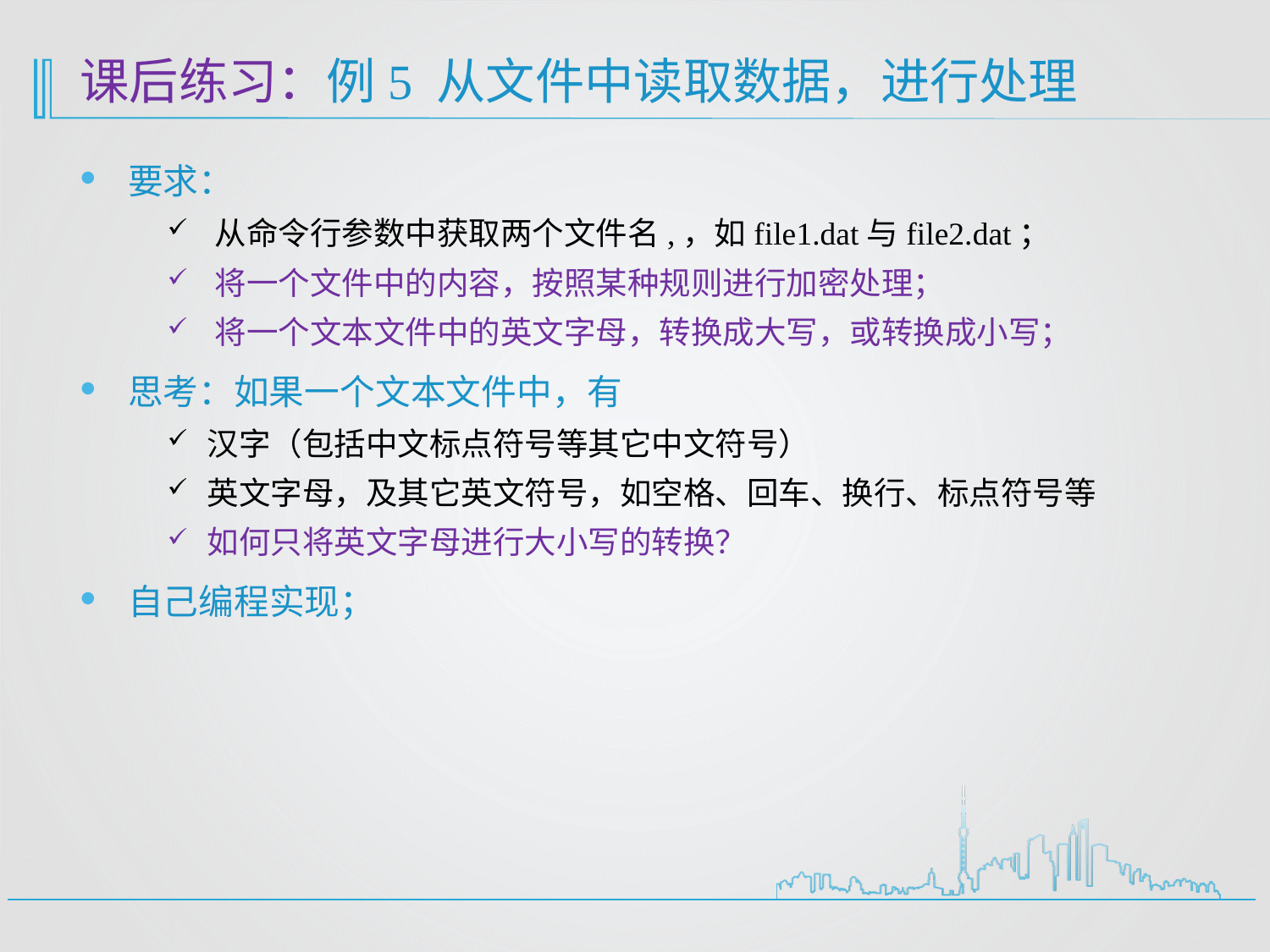

# 课后练习：例5 从文件中读取数据，进行处理
要求：
从命令行参数中获取两个文件名,，如file1.dat与file2.dat；
将一个文件中的内容，按照某种规则进行加密处理；
将一个文本文件中的英文字母，转换成大写，或转换成小写；
思考：如果一个文本文件中，有
汉字（包括中文标点符号等其它中文符号）
英文字母，及其它英文符号，如空格、回车、换行、标点符号等
如何只将英文字母进行大小写的转换？
自己编程实现；